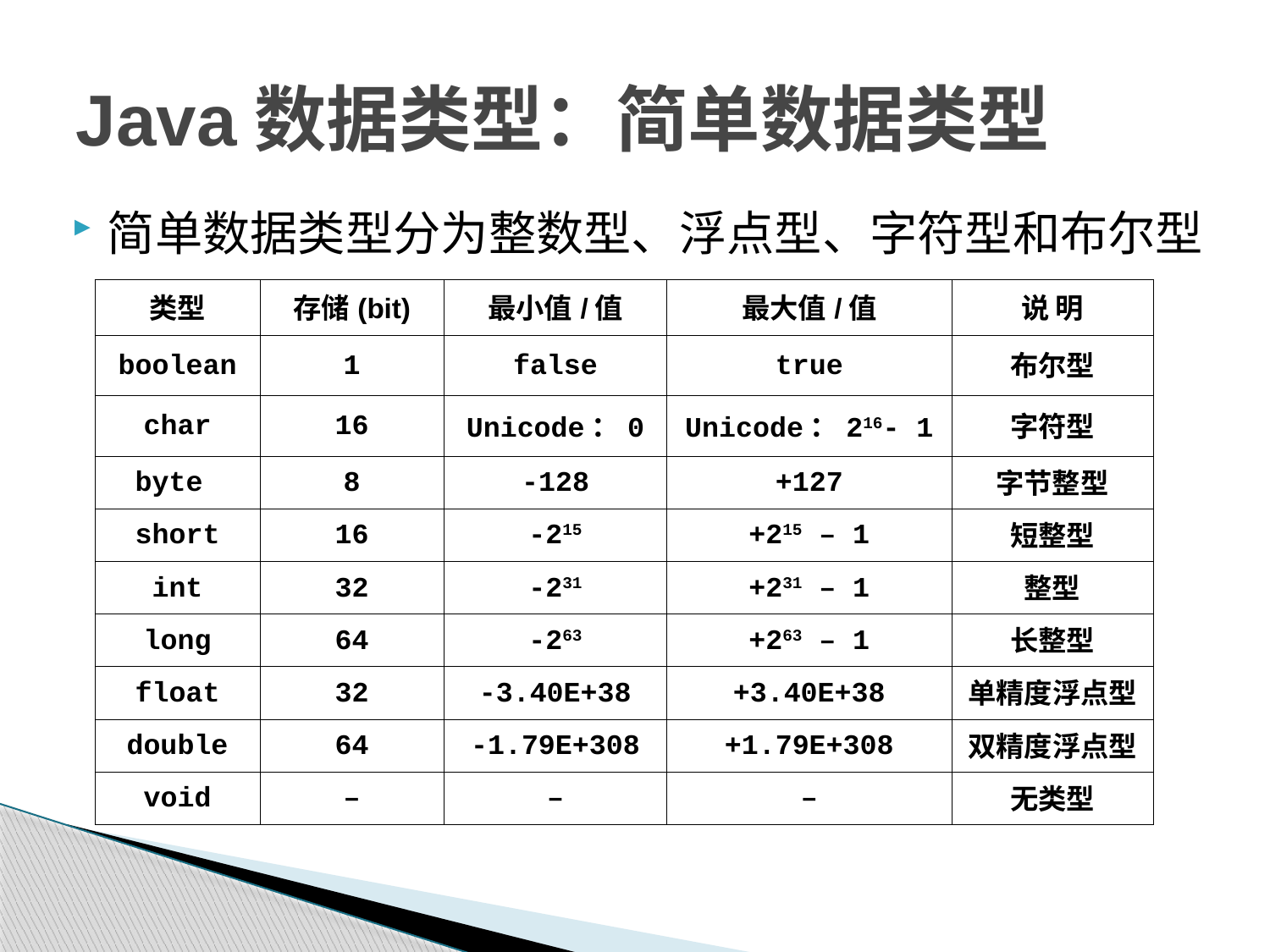

# Java数据类型：简单数据类型
简单数据类型分为整数型、浮点型、字符型和布尔型

| 类型 | 存储(bit) | 最小值/值 | 最大值/值 | 说 明 |
| --- | --- | --- | --- | --- |
| boolean | 1 | false | true | 布尔型 |
| char | 16 | Unicode：0 | Unicode：216- 1 | 字符型 |
| byte | 8 | -128 | +127 | 字节整型 |
| short | 16 | -215 | +215 – 1 | 短整型 |
| int | 32 | -231 | +231 – 1 | 整型 |
| long | 64 | -263 | +263 – 1 | 长整型 |
| float | 32 | -3.40E+38 | +3.40E+38 | 单精度浮点型 |
| double | 64 | -1.79E+308 | +1.79E+308 | 双精度浮点型 |
| void | – | – | – | 无类型 |